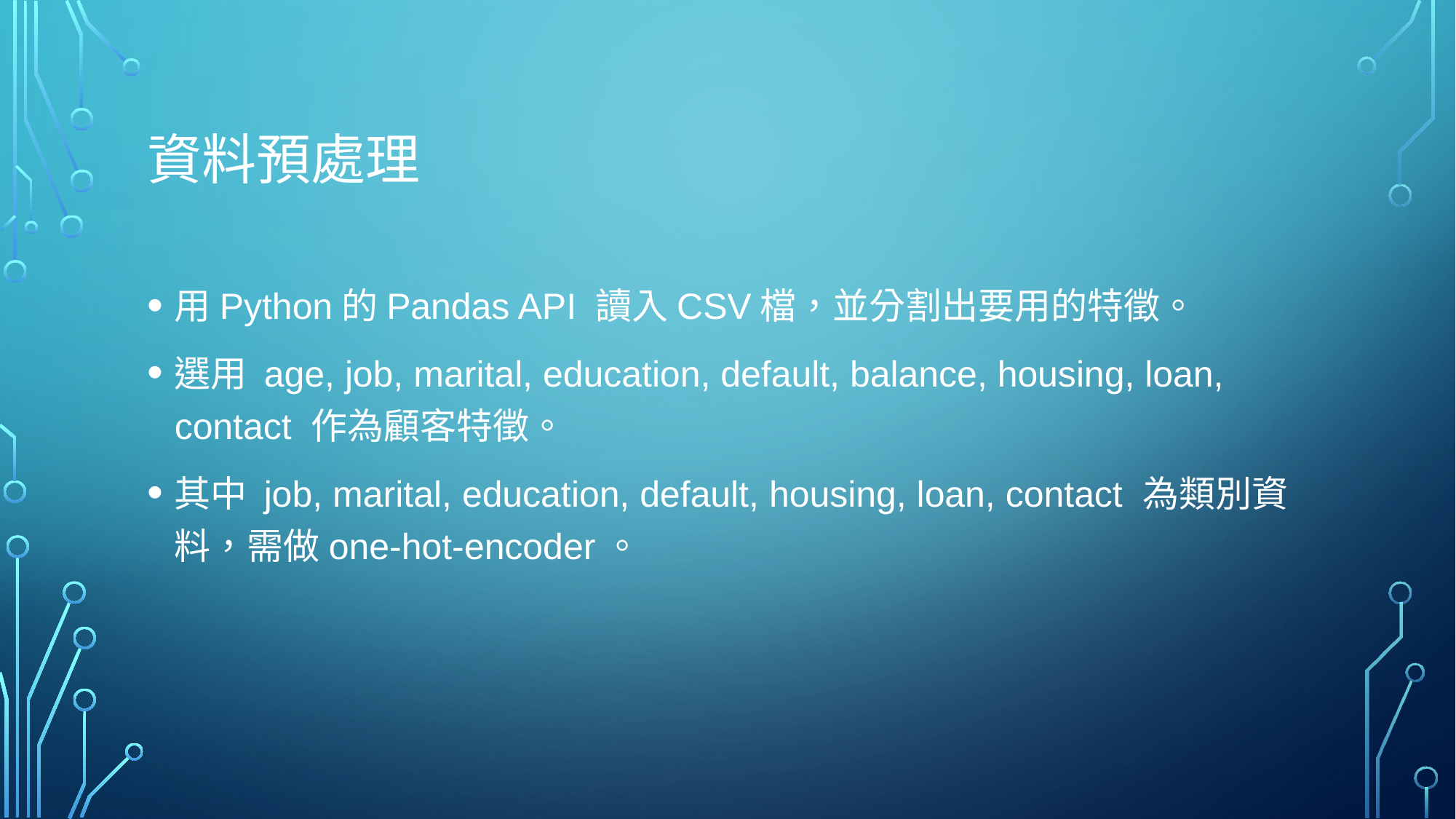

# 資料預處理
用Python的Pandas API 讀入CSV檔，並分割出要用的特徵。
選用 age, job, marital, education, default, balance, housing, loan, contact 作為顧客特徵。
其中 job, marital, education, default, housing, loan, contact 為類別資料，需做one-hot-encoder。